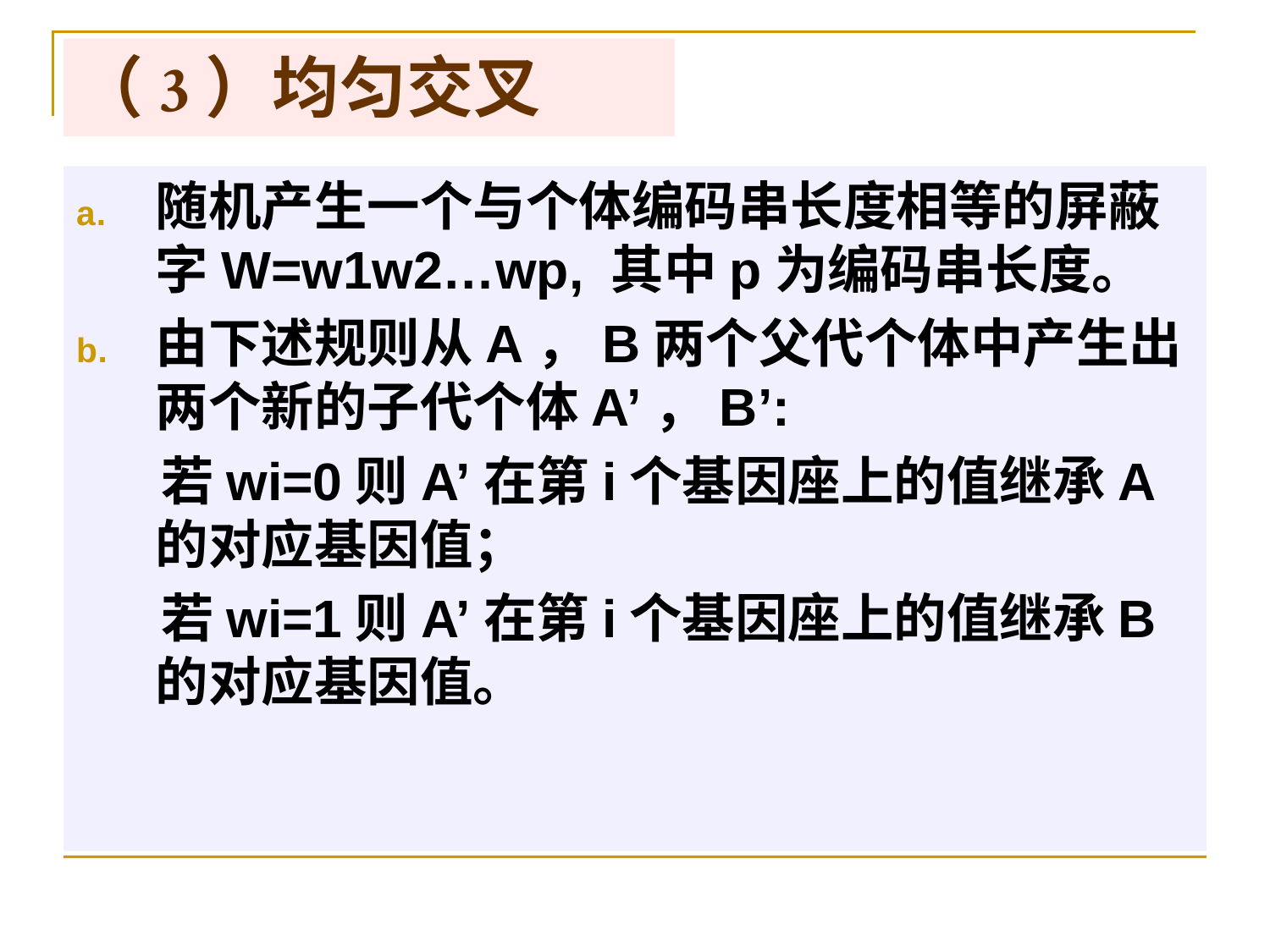

# （3）均匀交叉
随机产生一个与个体编码串长度相等的屏蔽字W=w1w2…wp, 其中p为编码串长度。
由下述规则从A，B两个父代个体中产生出两个新的子代个体A’，B’:
      若wi=0则A’在第i个基因座上的值继承A的对应基因值；
      若wi=1则A’在第i个基因座上的值继承B的对应基因值。